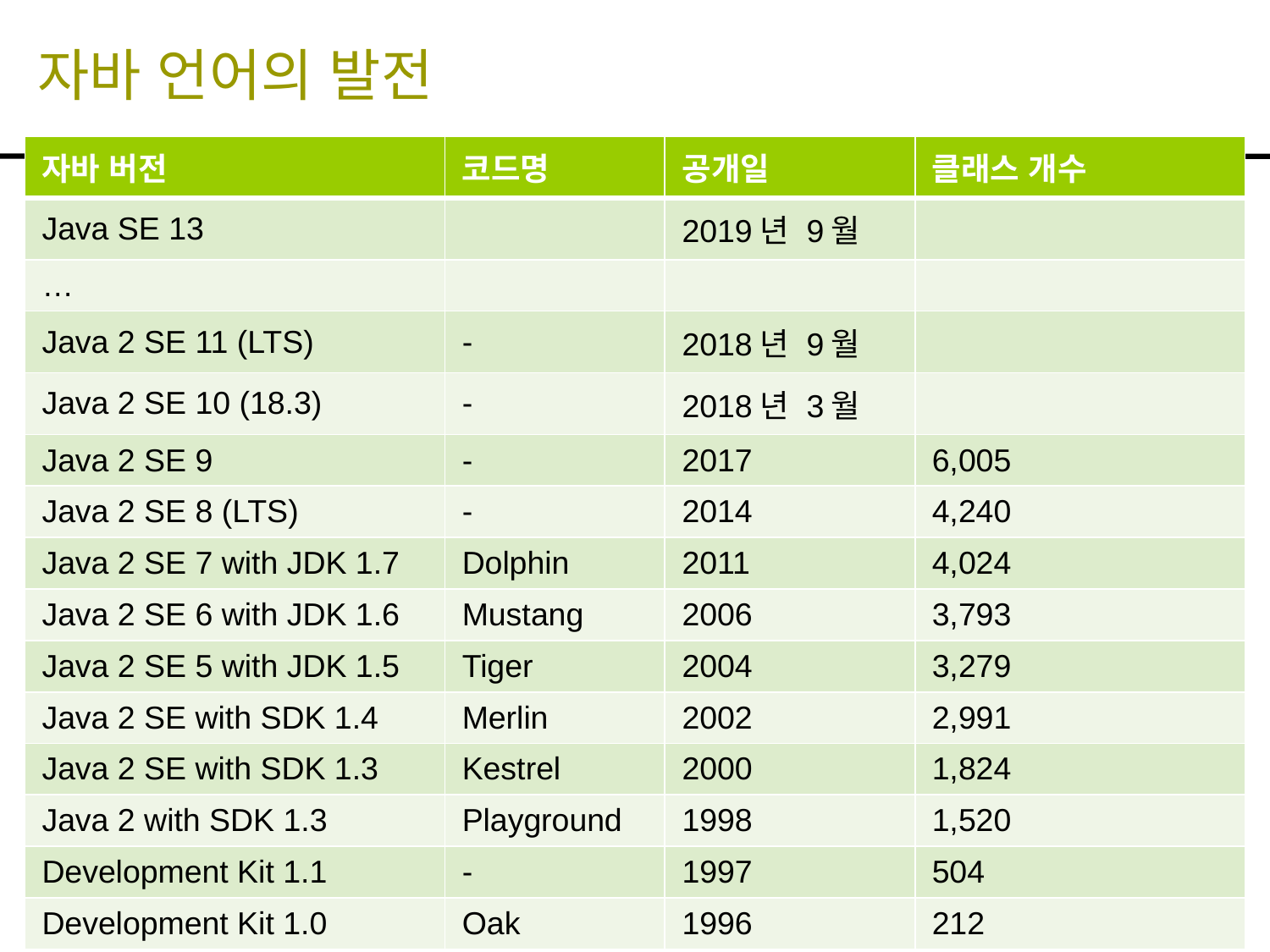

# 자바 언어의 발전
| 자바 버전 | 코드명 | 공개일 | 클래스 개수 |
| --- | --- | --- | --- |
| Java SE 13 |  | 2019년 9월 |  |
| … |  |  |  |
| Java 2 SE 11 (LTS) | - | 2018년 9월 |  |
| Java 2 SE 10 (18.3) | - | 2018년 3월 |  |
| Java 2 SE 9 | - | 2017 | 6,005 |
| Java 2 SE 8 (LTS) | - | 2014 | 4,240 |
| Java 2 SE 7 with JDK 1.7 | Dolphin | 2011 | 4,024 |
| Java 2 SE 6 with JDK 1.6 | Mustang | 2006 | 3,793 |
| Java 2 SE 5 with JDK 1.5 | Tiger | 2004 | 3,279 |
| Java 2 SE with SDK 1.4 | Merlin | 2002 | 2,991 |
| Java 2 SE with SDK 1.3 | Kestrel | 2000 | 1,824 |
| Java 2 with SDK 1.3 | Playground | 1998 | 1,520 |
| Development Kit 1.1 | - | 1997 | 504 |
| Development Kit 1.0 | Oak | 1996 | 212 |